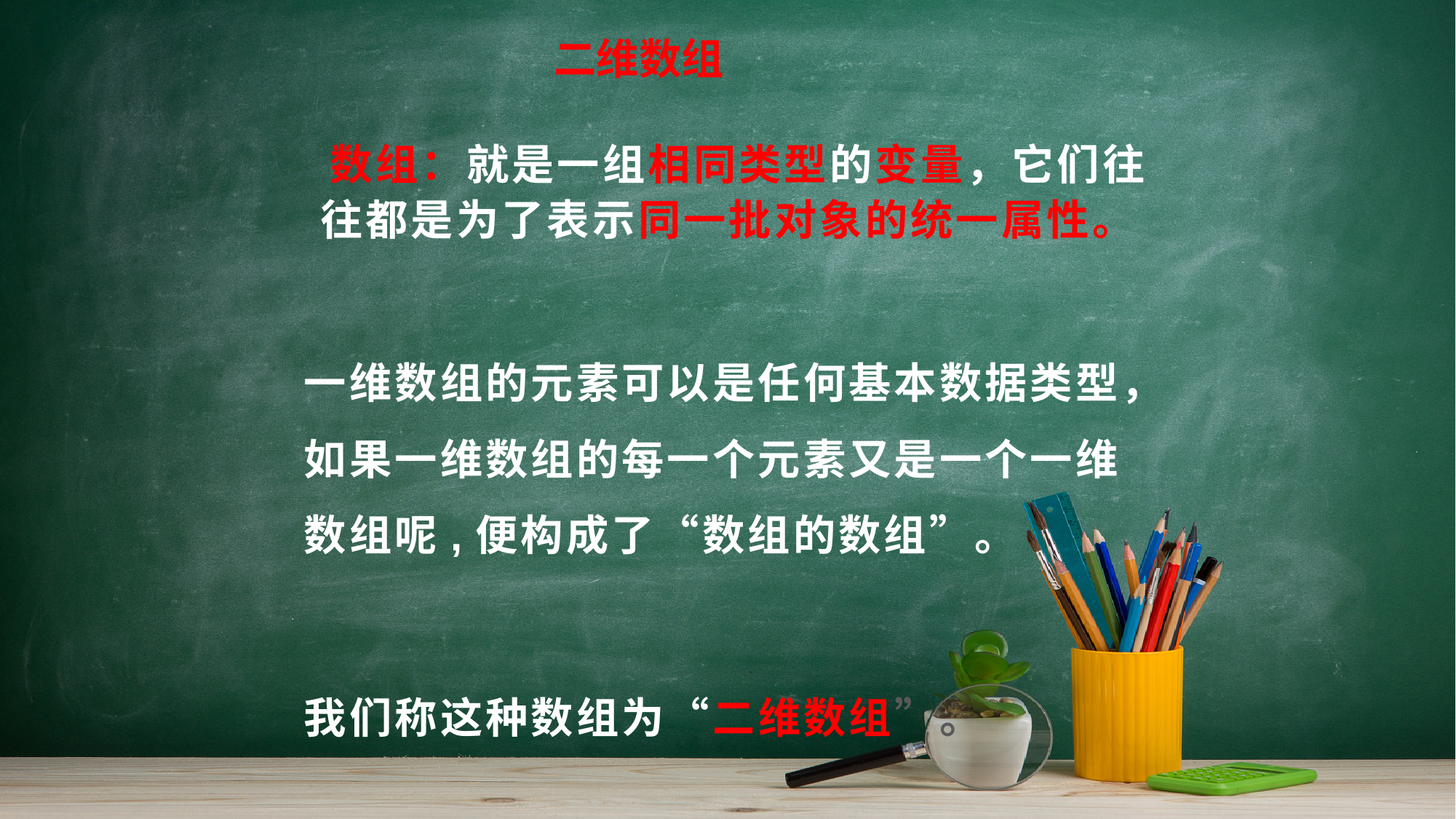

二维数组
 数组：就是一组相同类型的变量，它们往往都是为了表示同一批对象的统一属性。

一维数组的元素可以是任何基本数据类型，如果一维数组的每一个元素又是一个一维数组呢,便构成了“数组的数组”。

我们称这种数组为“二维数组”。